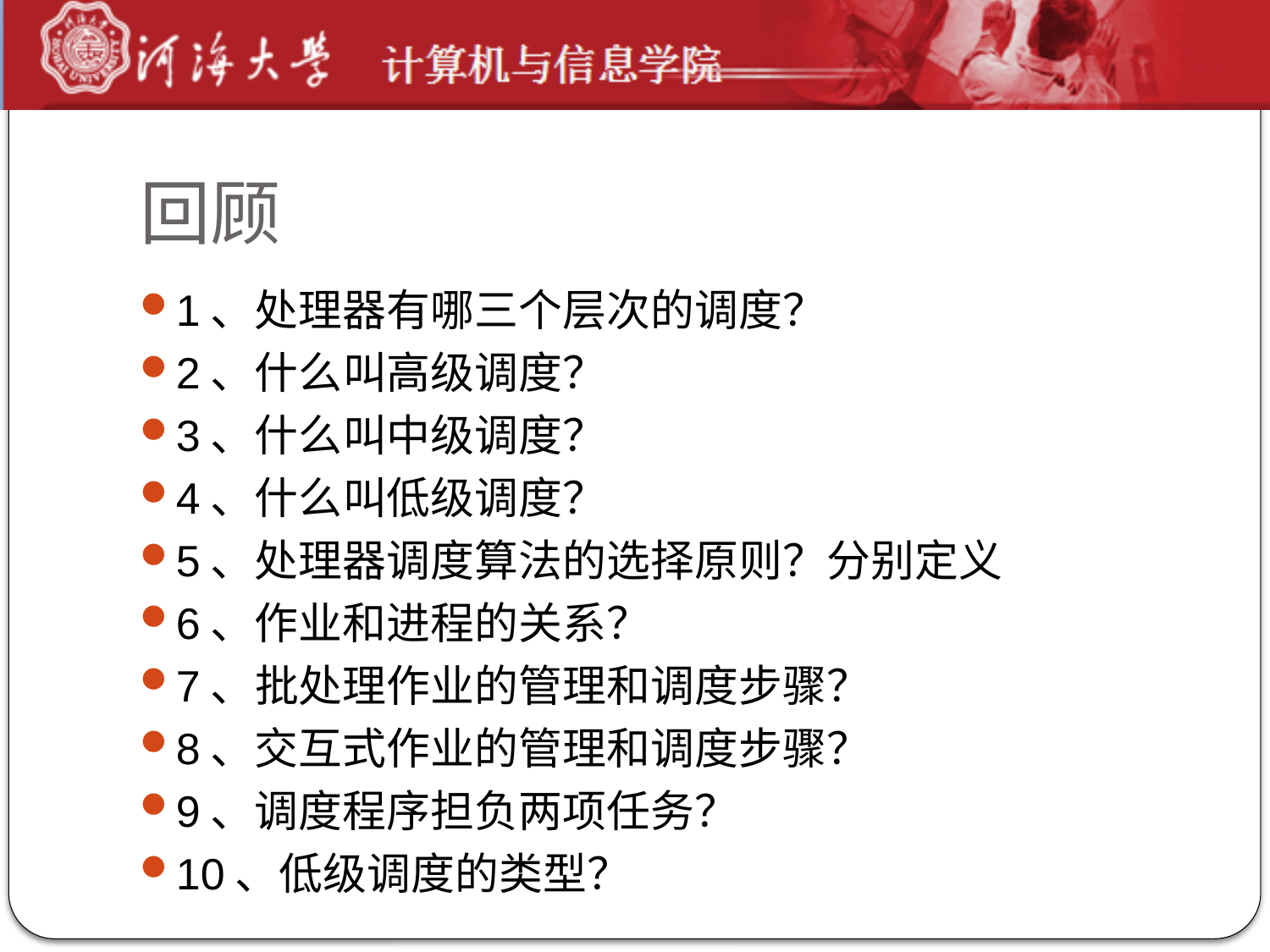

# 回顾
1、处理器有哪三个层次的调度？
2、什么叫高级调度？
3、什么叫中级调度？
4、什么叫低级调度？
5、处理器调度算法的选择原则？分别定义
6、作业和进程的关系？
7、批处理作业的管理和调度步骤？
8、交互式作业的管理和调度步骤？
9、调度程序担负两项任务？
10、低级调度的类型？